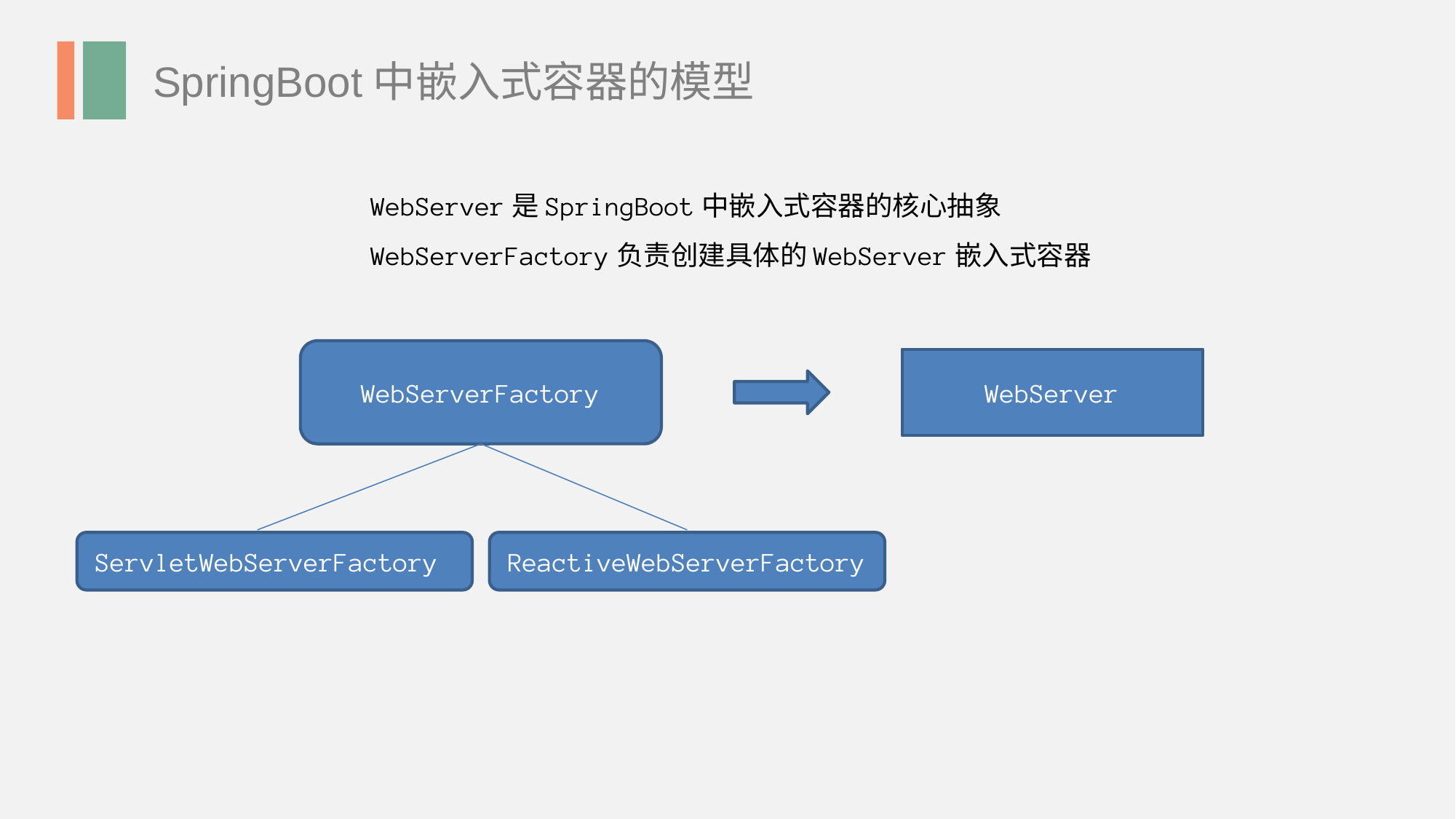

SpringBoot中嵌入式容器的模型
WebServer是SpringBoot中嵌入式容器的核心抽象
WebServerFactory负责创建具体的WebServer嵌入式容器
WebServerFactory
WebServer

ServletWebServerFactory
ReactiveWebServerFactory